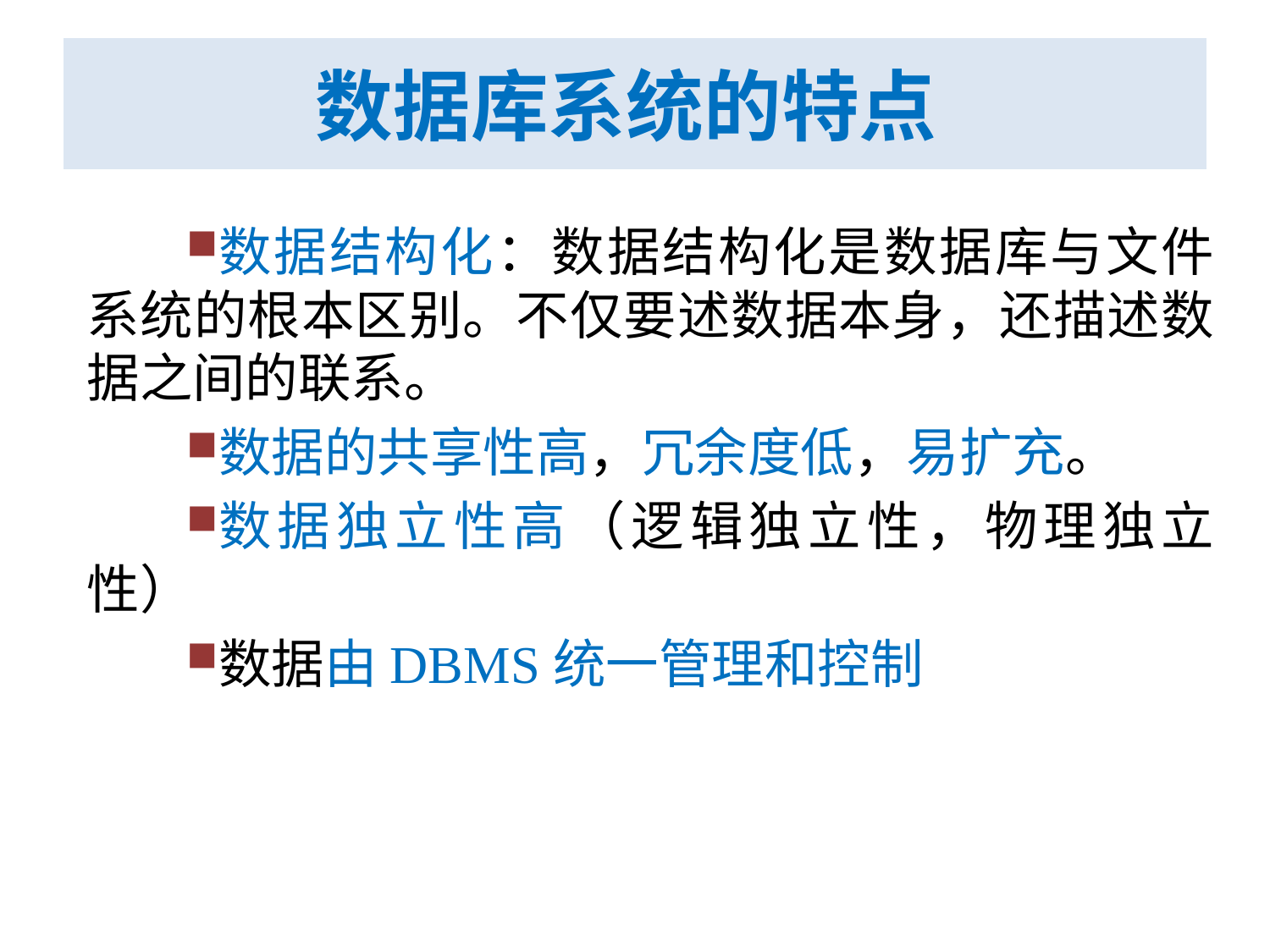

# 数据库系统的特点
数据结构化：数据结构化是数据库与文件系统的根本区别。不仅要述数据本身，还描述数据之间的联系。
数据的共享性高，冗余度低，易扩充。
数据独立性高（逻辑独立性，物理独立性）
数据由DBMS统一管理和控制